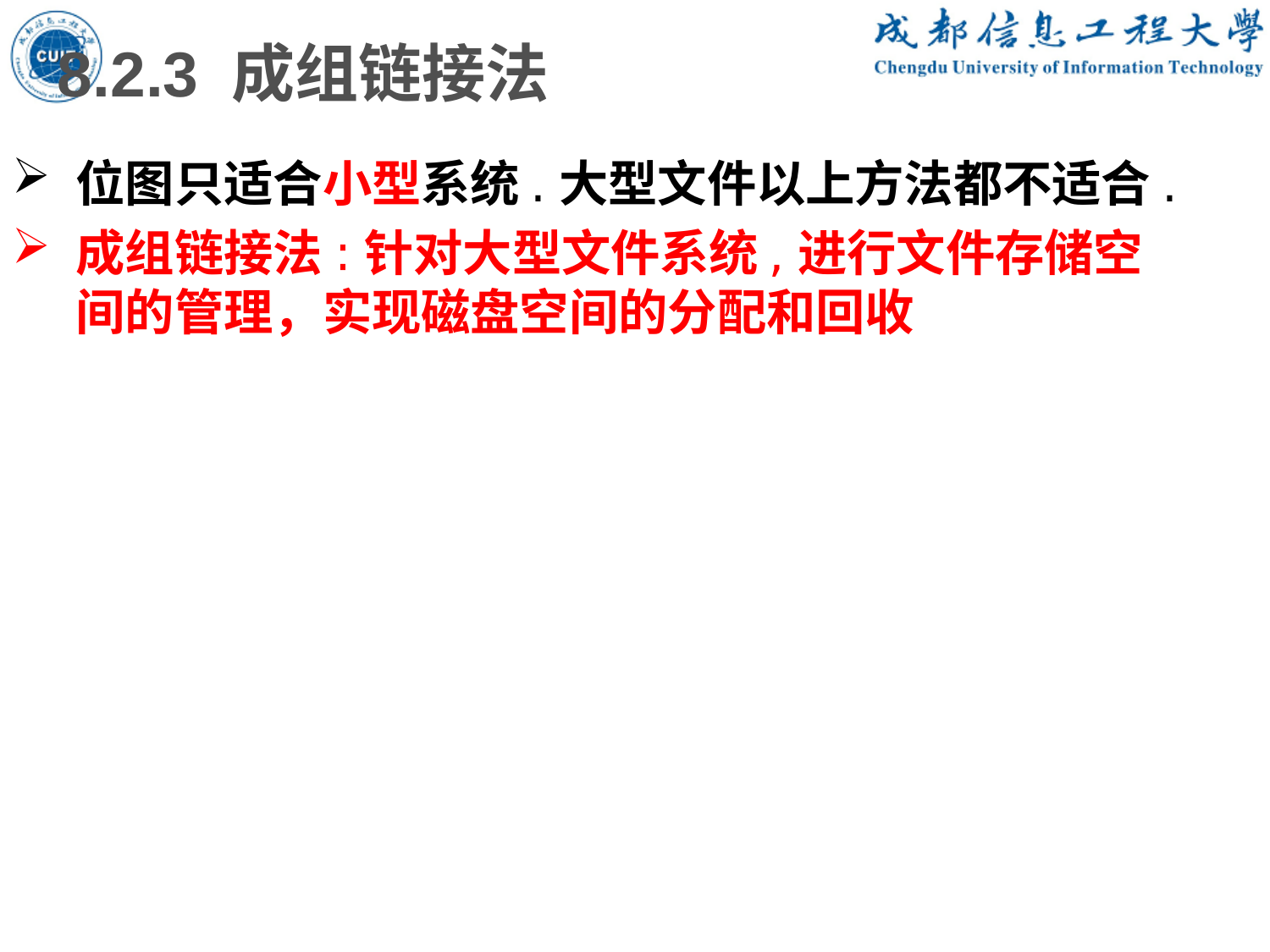

8.2.3 成组链接法
位图只适合小型系统.大型文件以上方法都不适合.
成组链接法:针对大型文件系统,进行文件存储空间的管理，实现磁盘空间的分配和回收